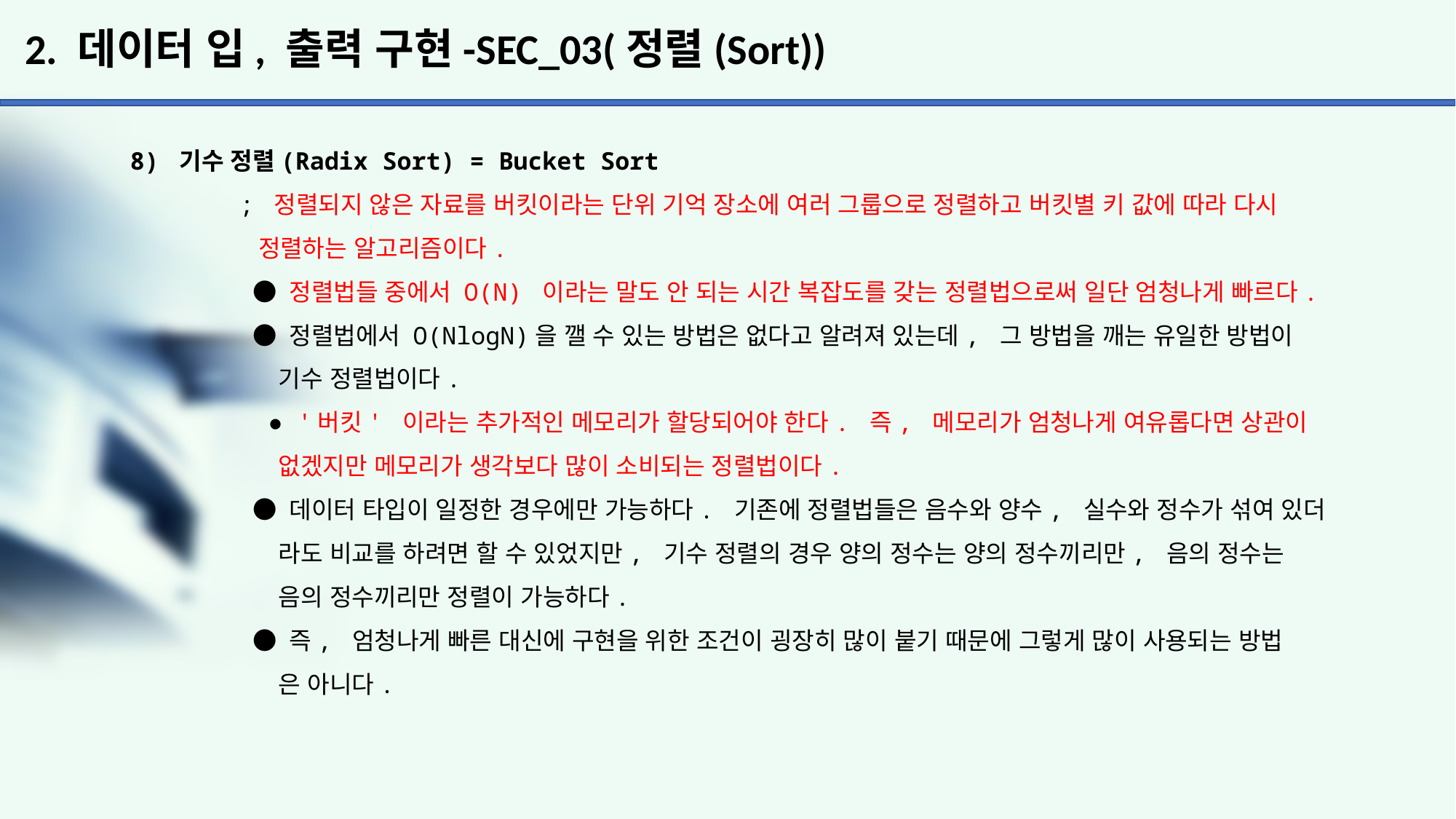

# 2. 데이터 입, 출력 구현-SEC_03(정렬(Sort))
8) 기수 정렬(Radix Sort) = Bucket Sort
	; 정렬되지 않은 자료를 버킷이라는 단위 기억 장소에 여러 그룹으로 정렬하고 버킷별 키 값에 따라 다시
	  정렬하는 알고리즘이다.
	  ● 정렬법들 중에서 O(N) 이라는 말도 안 되는 시간 복잡도를 갖는 정렬법으로써 일단 엄청나게 빠르다.
	  ● 정렬법에서 O(NlogN)을 깰 수 있는 방법은 없다고 알려져 있는데, 그 방법을 깨는 유일한 방법이
	     기수 정렬법이다.
	  ● '버킷' 이라는 추가적인 메모리가 할당되어야 한다. 즉, 메모리가 엄청나게 여유롭다면 상관이
	     없겠지만 메모리가 생각보다 많이 소비되는 정렬법이다.
	  ● 데이터 타입이 일정한 경우에만 가능하다. 기존에 정렬법들은 음수와 양수, 실수와 정수가 섞여 있더
	     라도 비교를 하려면 할 수 있었지만, 기수 정렬의 경우 양의 정수는 양의 정수끼리만, 음의 정수는
	     음의 정수끼리만 정렬이 가능하다.
	  ● 즉, 엄청나게 빠른 대신에 구현을 위한 조건이 굉장히 많이 붙기 때문에 그렇게 많이 사용되는 방법
	     은 아니다.